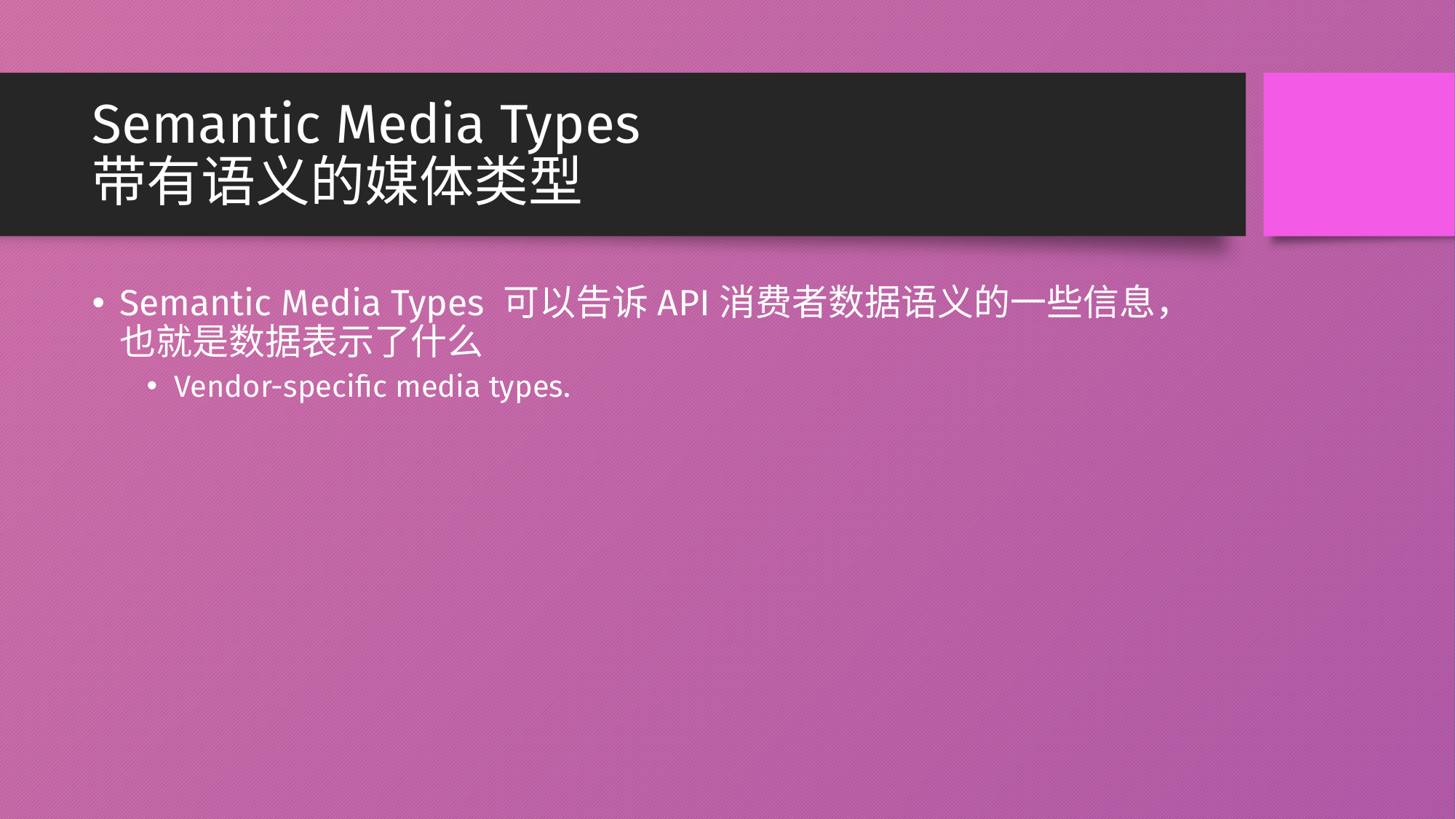

# Semantic Media Types 带有语义的媒体类型
Semantic Media Types 可以告诉API消费者数据语义的一些信息，也就是数据表示了什么
Vendor-specific media types.